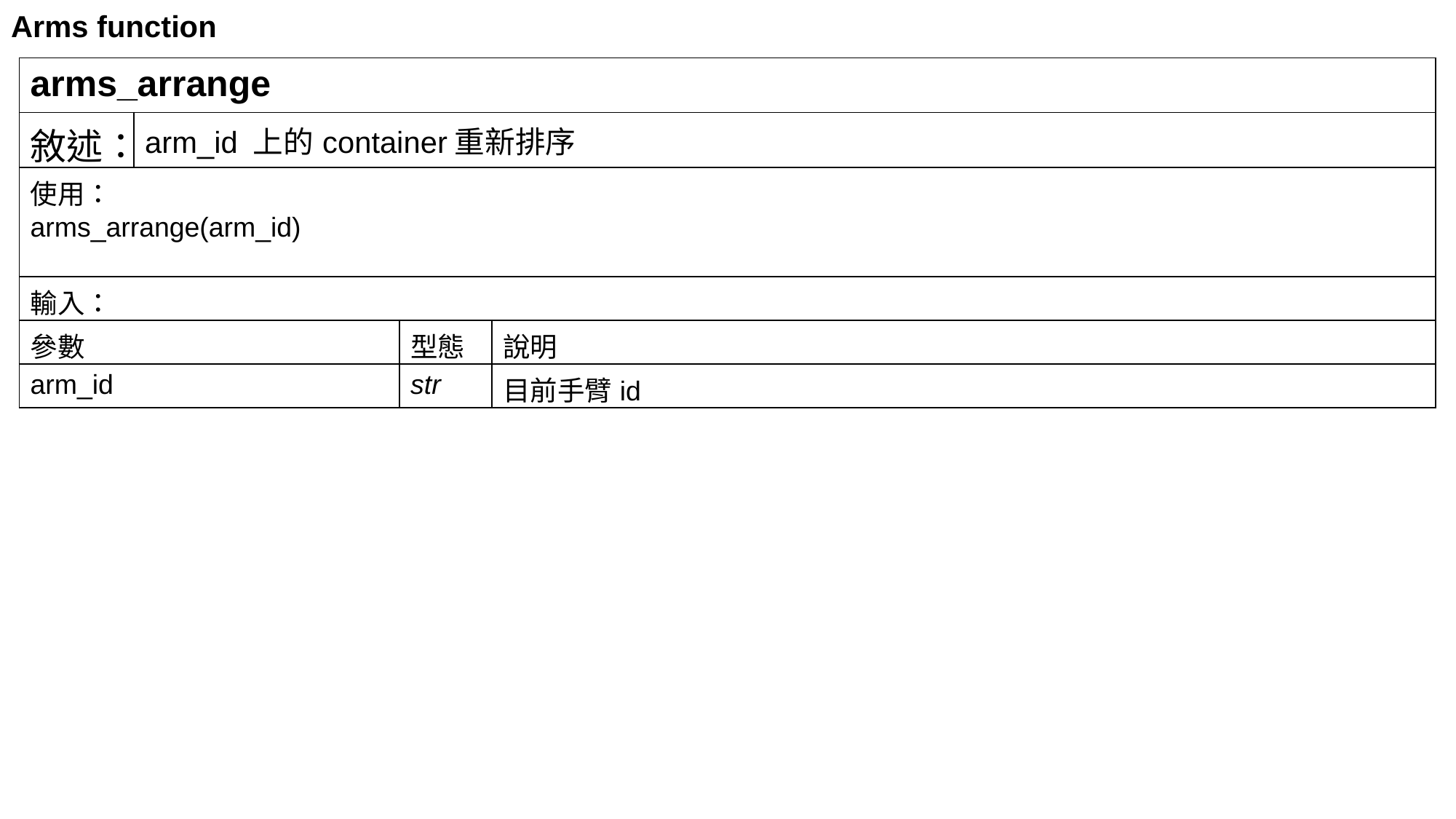

# Arms function
| arms\_arrange |  |  |  |
| --- | --- | --- | --- |
| 敘述： | ﻿arm\_id 上的container重新排序 | 將訂單以商品為依據依照目前機器手臂工作量進行排序 |  |
| 使用： arms\_arrange(arm\_id) |  |  |  |
| 輸入： |  |  |  |
| 參數 |  | 型態 | 說明 |
| arm\_id |  | str | 目前手臂id |
﻿